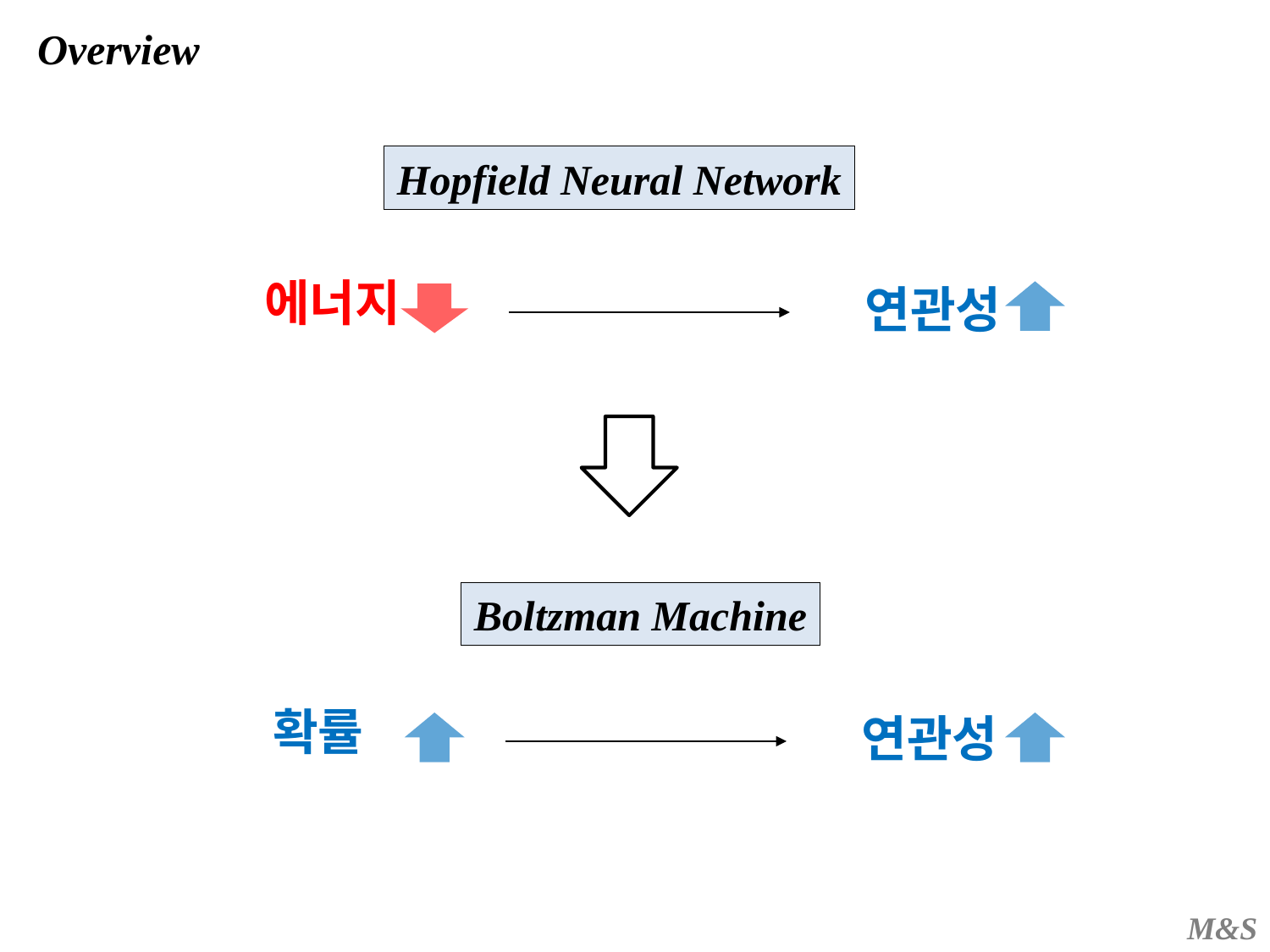

Overview
Hopfield Neural Network
에너지
연관성

Boltzman Machine
확률
연관성